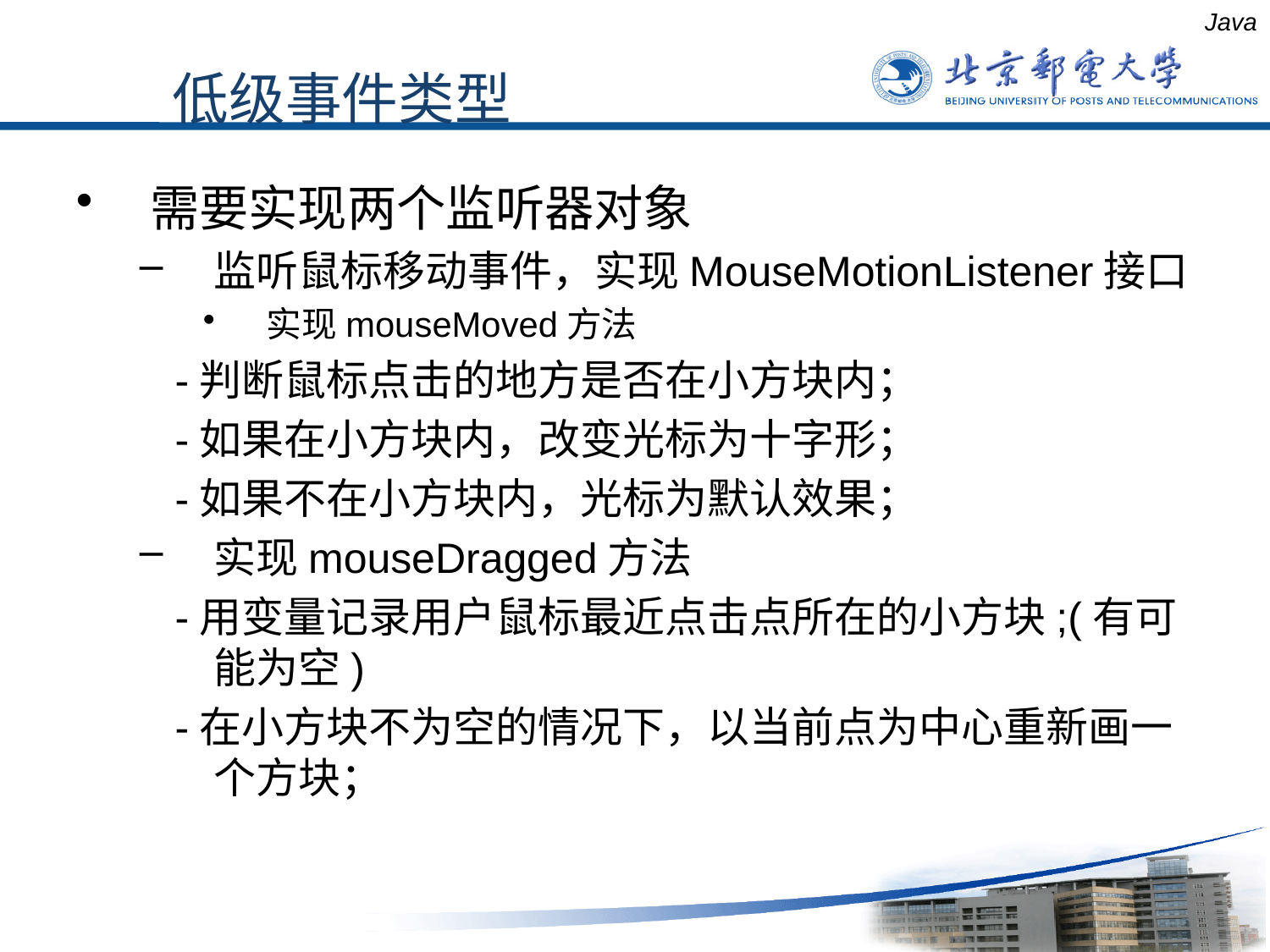

Java
低级事件类型
需要实现两个监听器对象
监听鼠标移动事件，实现MouseMotionListener接口
实现mouseMoved方法
   -判断鼠标点击的地方是否在小方块内；
   -如果在小方块内，改变光标为十字形；
   -如果不在小方块内，光标为默认效果；
实现mouseDragged方法
   -用变量记录用户鼠标最近点击点所在的小方块;(有可能为空)
   -在小方块不为空的情况下，以当前点为中心重新画一个方块；